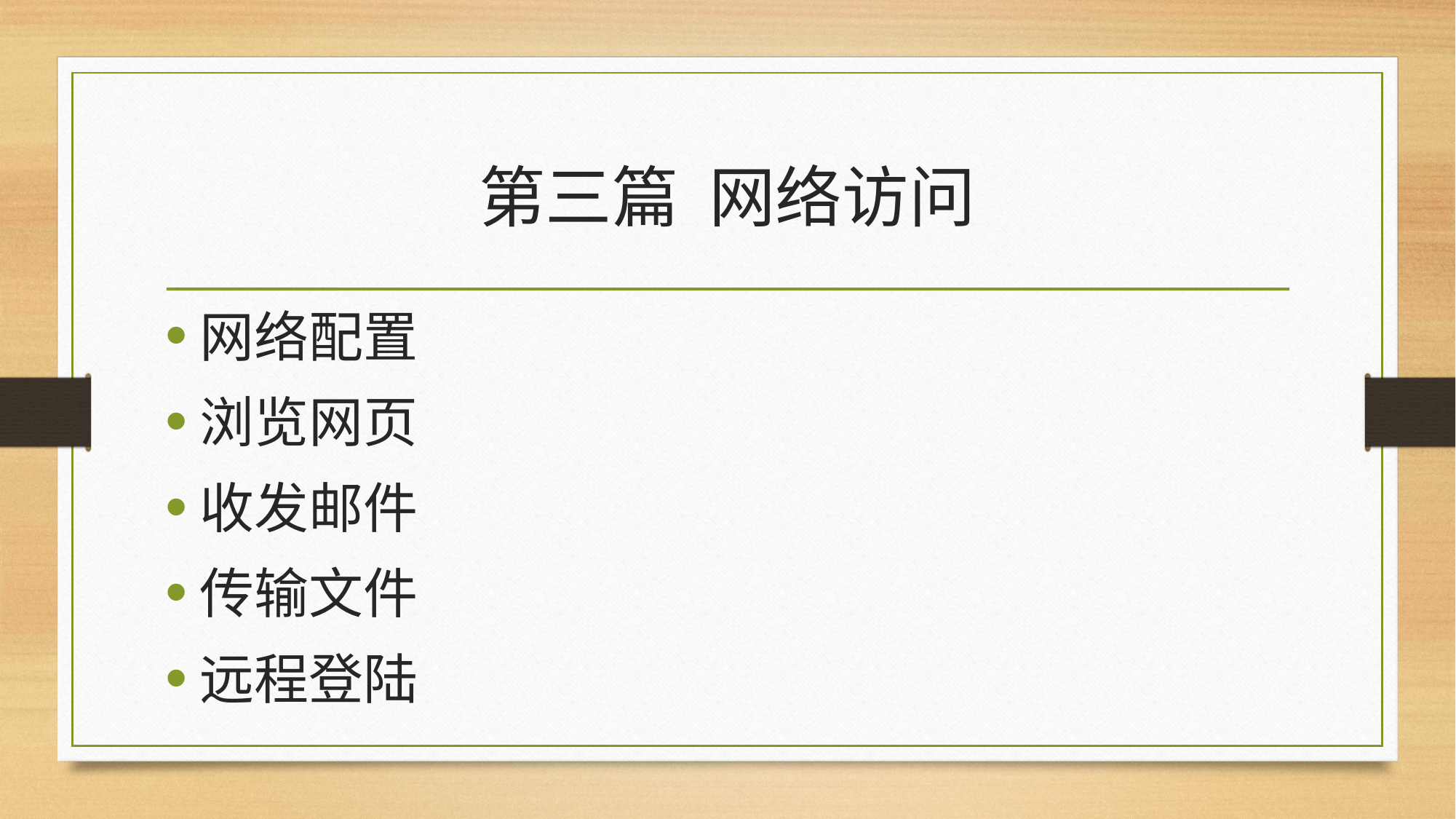

第三篇  网络访问
网络配置
浏览网页
收发邮件
传输文件
远程登陆